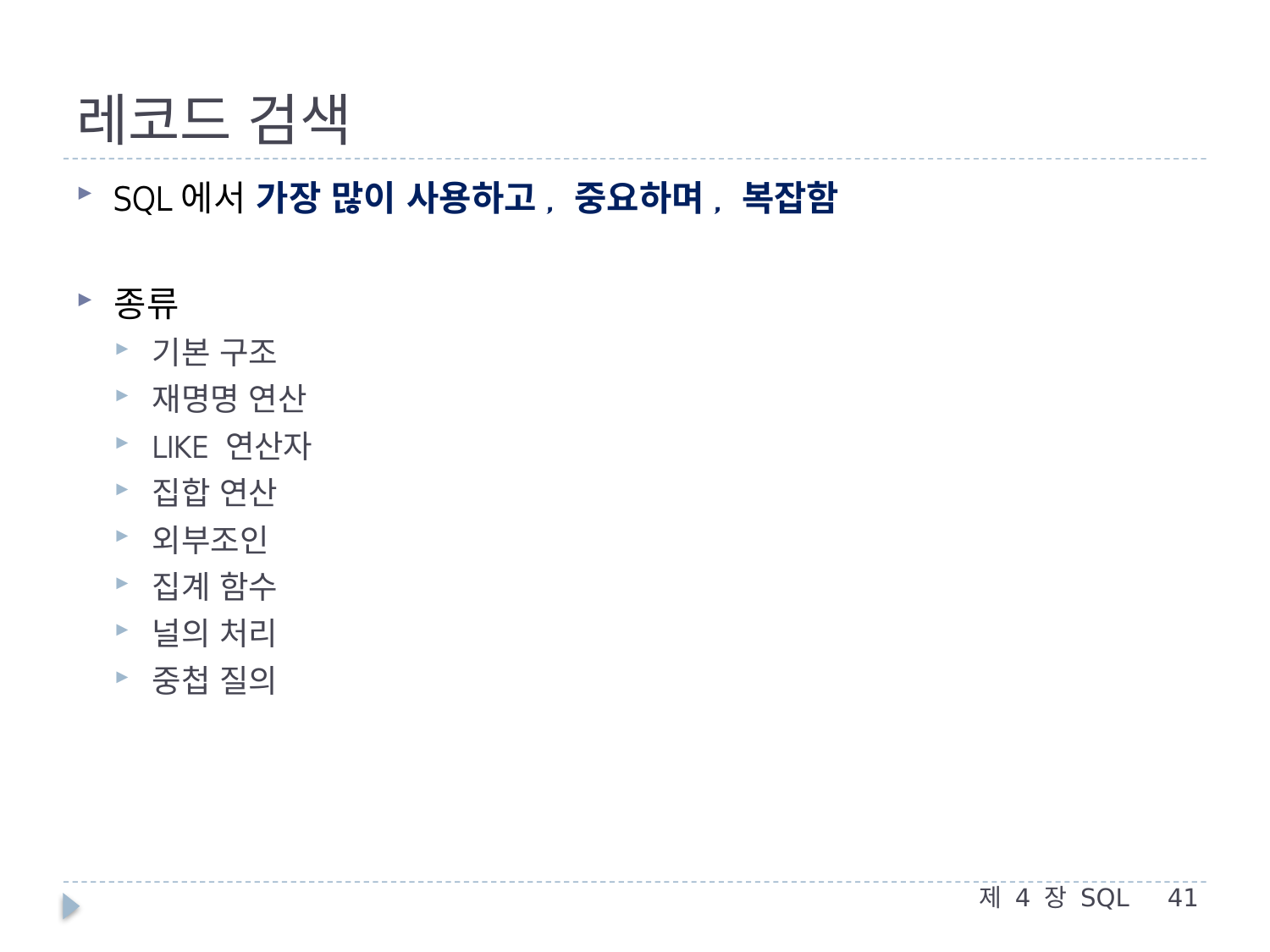

# 레코드 검색
SQL에서 가장 많이 사용하고, 중요하며, 복잡함

종류
기본 구조
재명명 연산
LIKE 연산자
집합 연산
외부조인
집계 함수
널의 처리
중첩 질의

제 4 장 SQL
41